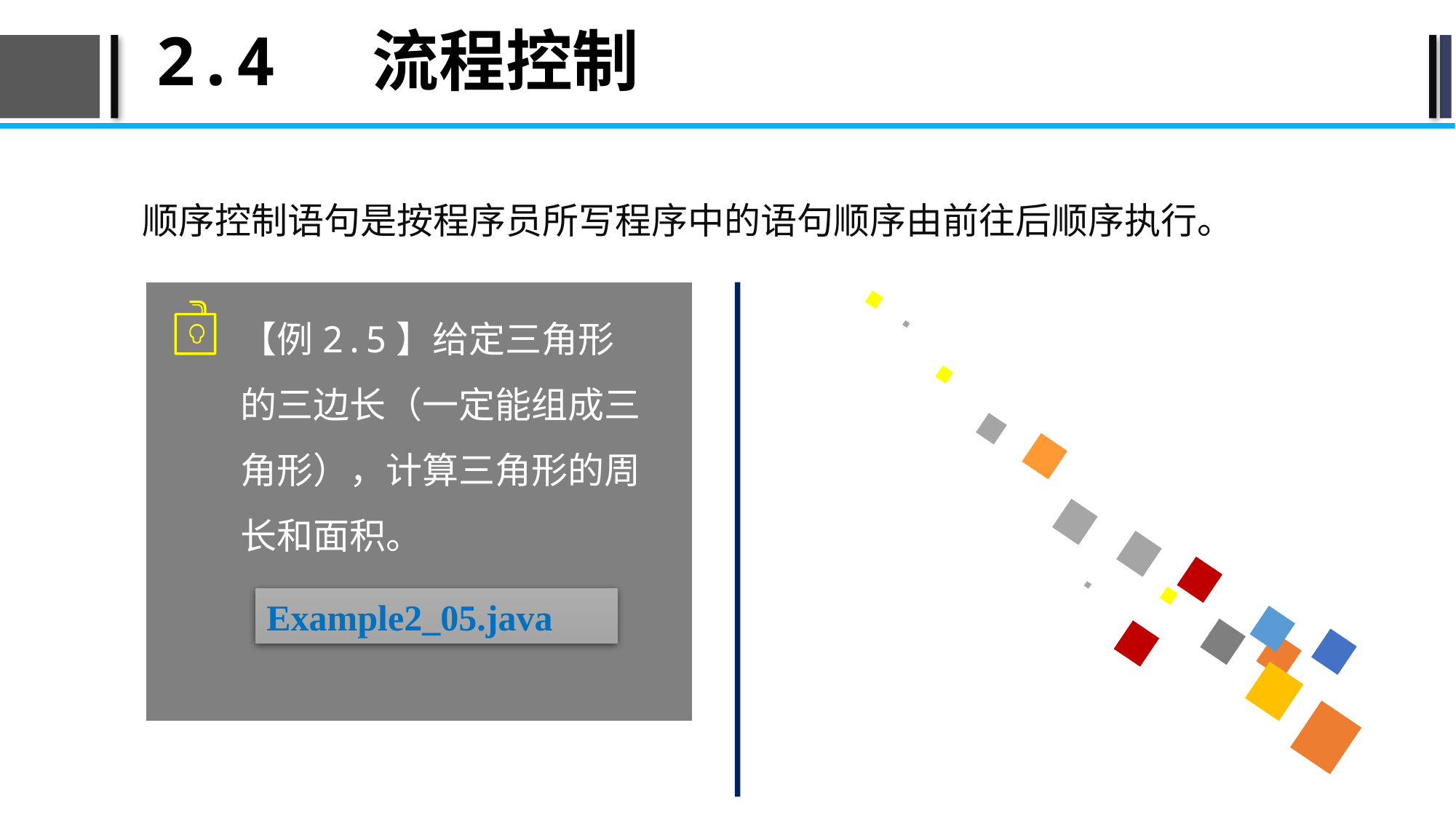

# 2.4  流程控制

顺序控制语句是按程序员所写程序中的语句顺序由前往后顺序执行。

【例2.5】给定三角形的三边长（一定能组成三角形），计算三角形的周长和面积。

Example2_05.java